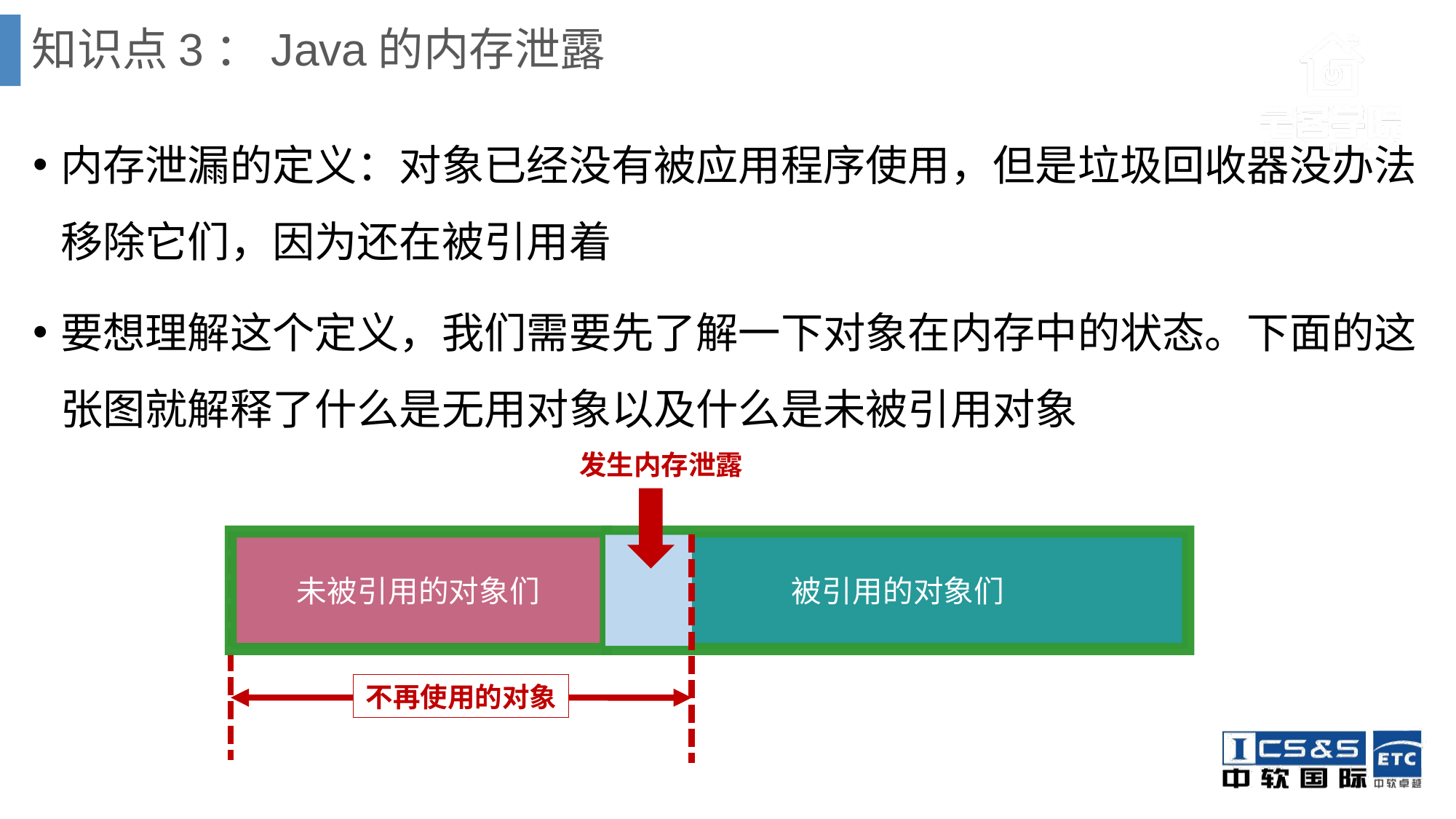

# 知识点3：Java的内存泄露
内存泄漏的定义：对象已经没有被应用程序使用，但是垃圾回收器没办法移除它们，因为还在被引用着
要想理解这个定义，我们需要先了解一下对象在内存中的状态。下面的这张图就解释了什么是无用对象以及什么是未被引用对象

发生内存泄露

未被引用的对象们
被引用的对象们

不再使用的对象